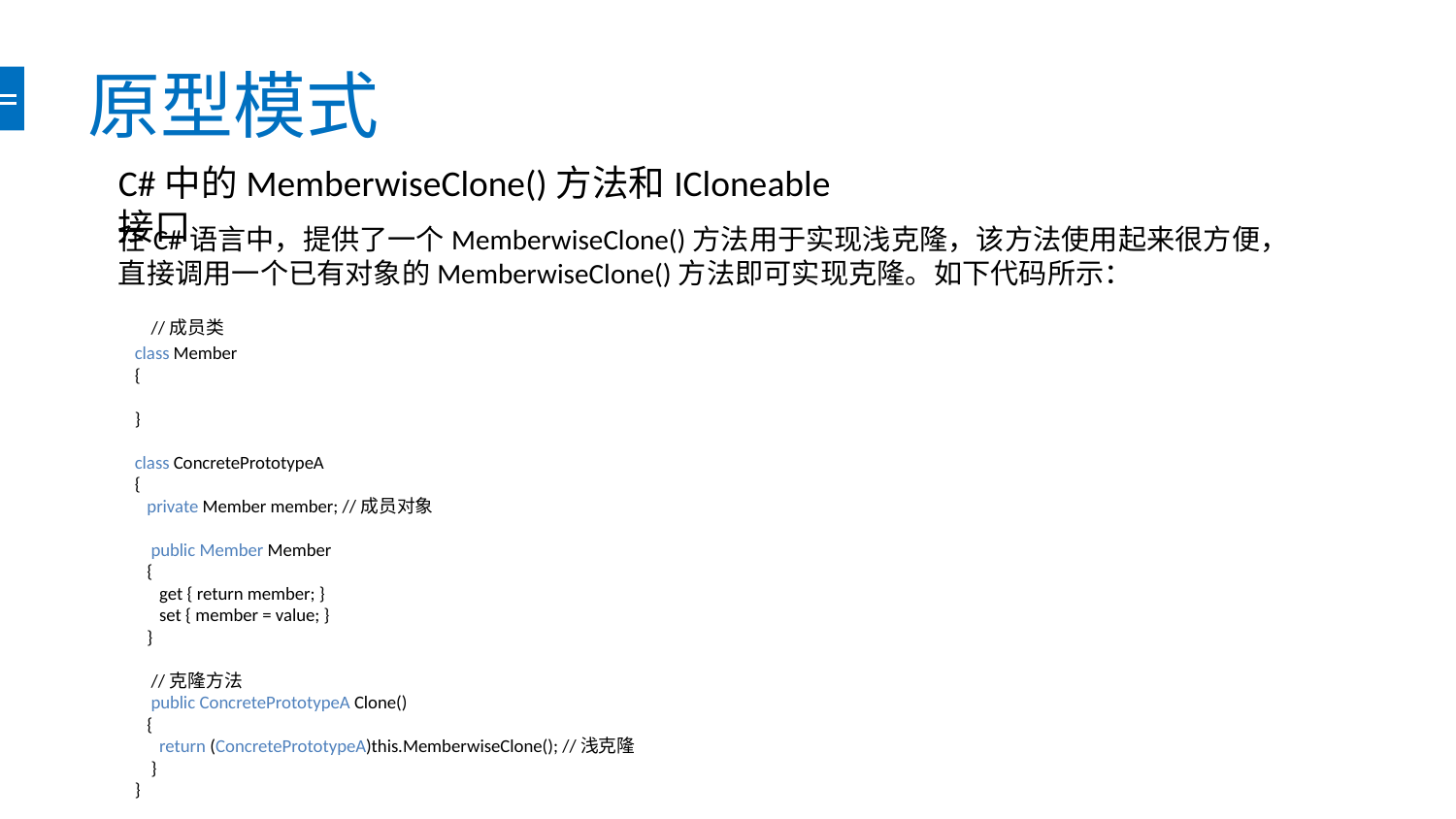

# 原型模式
C#中的MemberwiseClone()方法和ICloneable接口
在C#语言中，提供了一个MemberwiseClone()方法用于实现浅克隆，该方法使用起来很方便，直接调用一个已有对象的MemberwiseClone()方法即可实现克隆。如下代码所示：
    //成员类
    class Member
    {

    }

    class ConcretePrototypeA
    {
       private Member member; //成员对象

        public Member Member
       {
          get { return member; }
          set { member = value; }
       }

        //克隆方法
        public ConcretePrototypeA Clone()
       {
          return (ConcretePrototypeA)this.MemberwiseClone(); //浅克隆
        }
    }